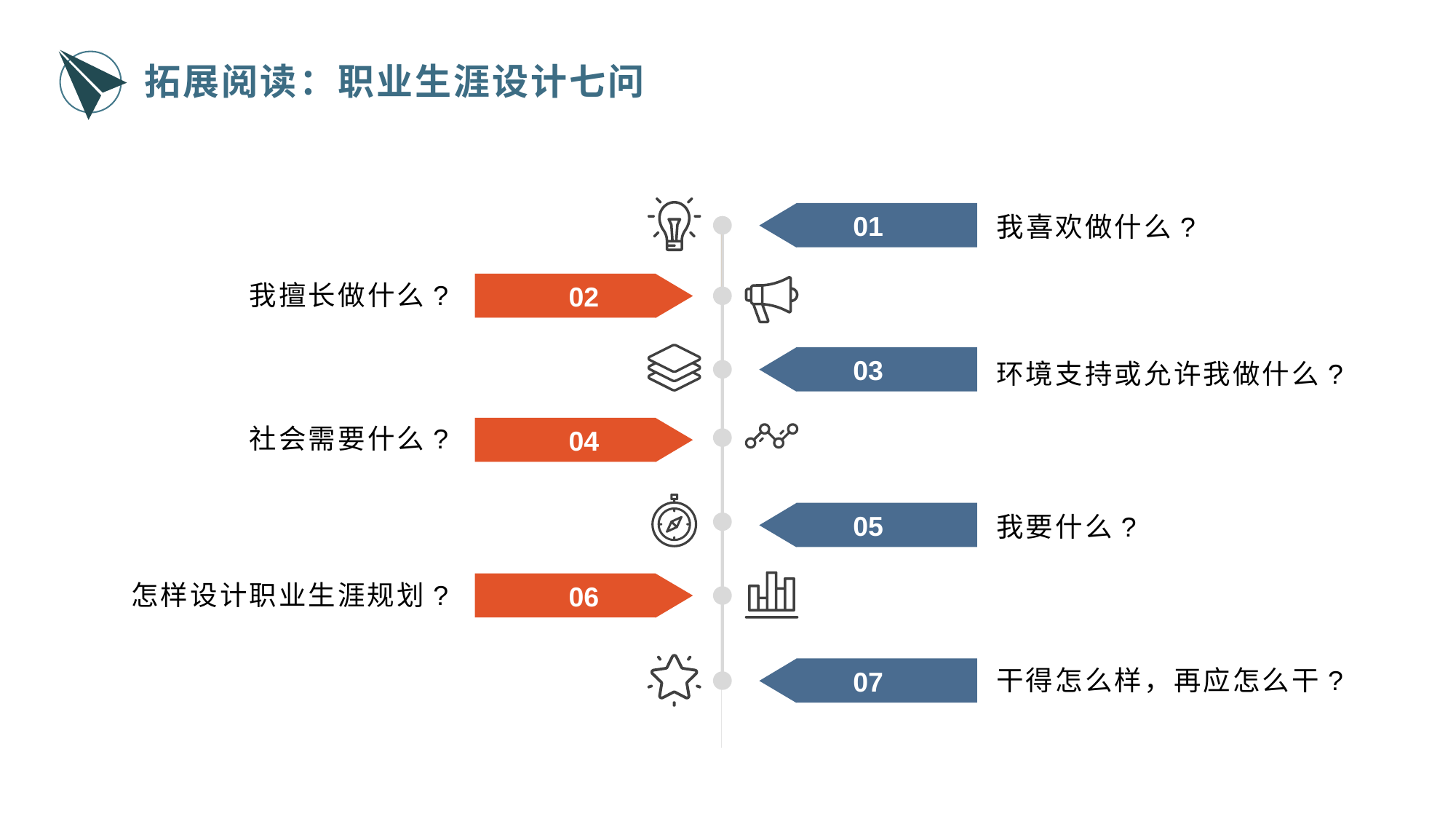

拓展阅读：职业生涯设计七问

我喜欢做什么?
01

我擅长做什么?
02

环境支持或允许我做什么?
03

社会需要什么?
04

我要什么?
05

怎样设计职业生涯规划?

06

干得怎么样，再应怎么干?

07